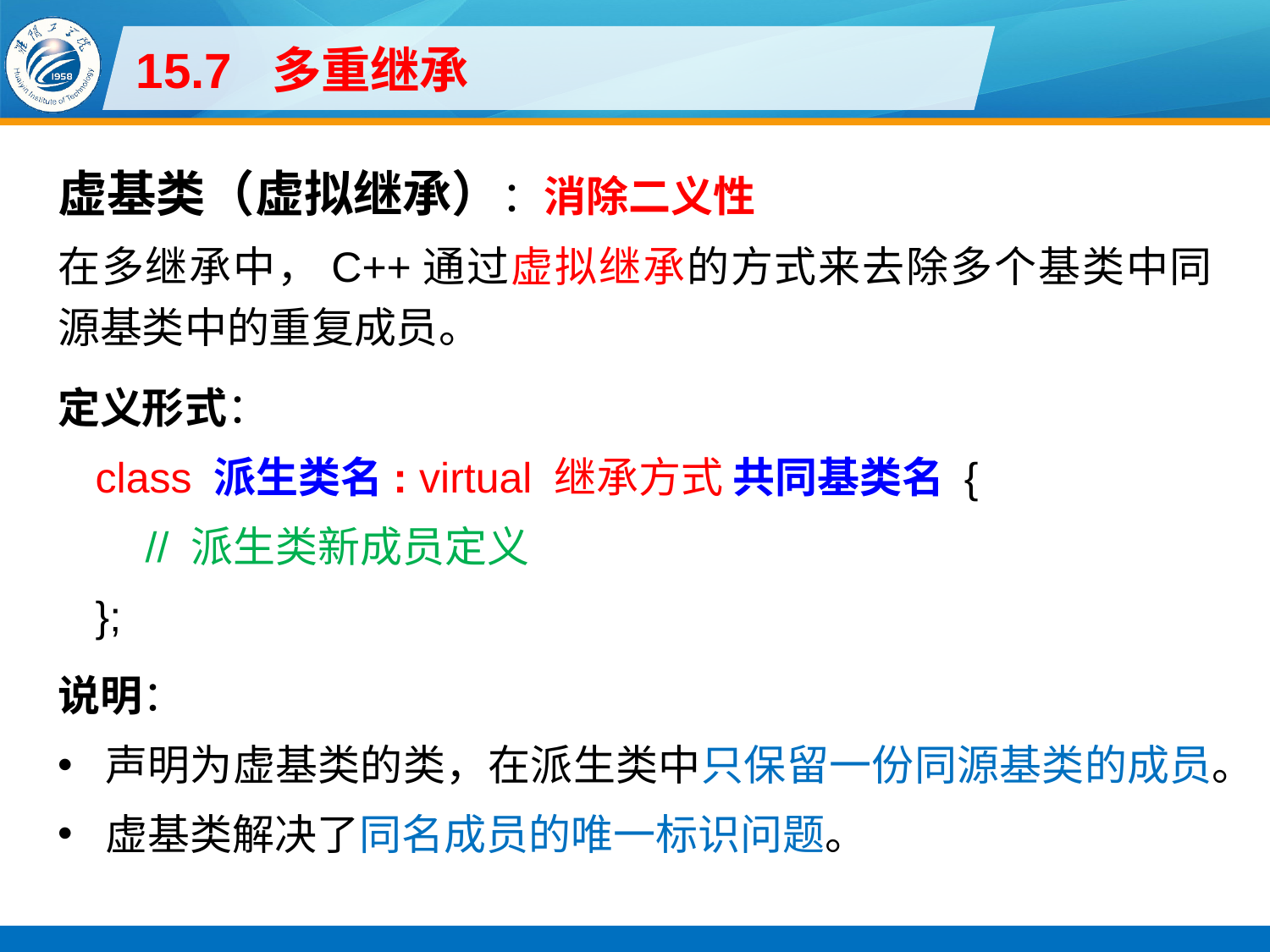

# 15.7  多重继承
虚基类（虚拟继承）：消除二义性
在多继承中，C++通过虚拟继承的方式来去除多个基类中同源基类中的重复成员。
定义形式：
class 派生类名: virtual 继承方式 共同基类名 {
// 派生类新成员定义
};
说明：
声明为虚基类的类，在派生类中只保留一份同源基类的成员。
虚基类解决了同名成员的唯一标识问题。